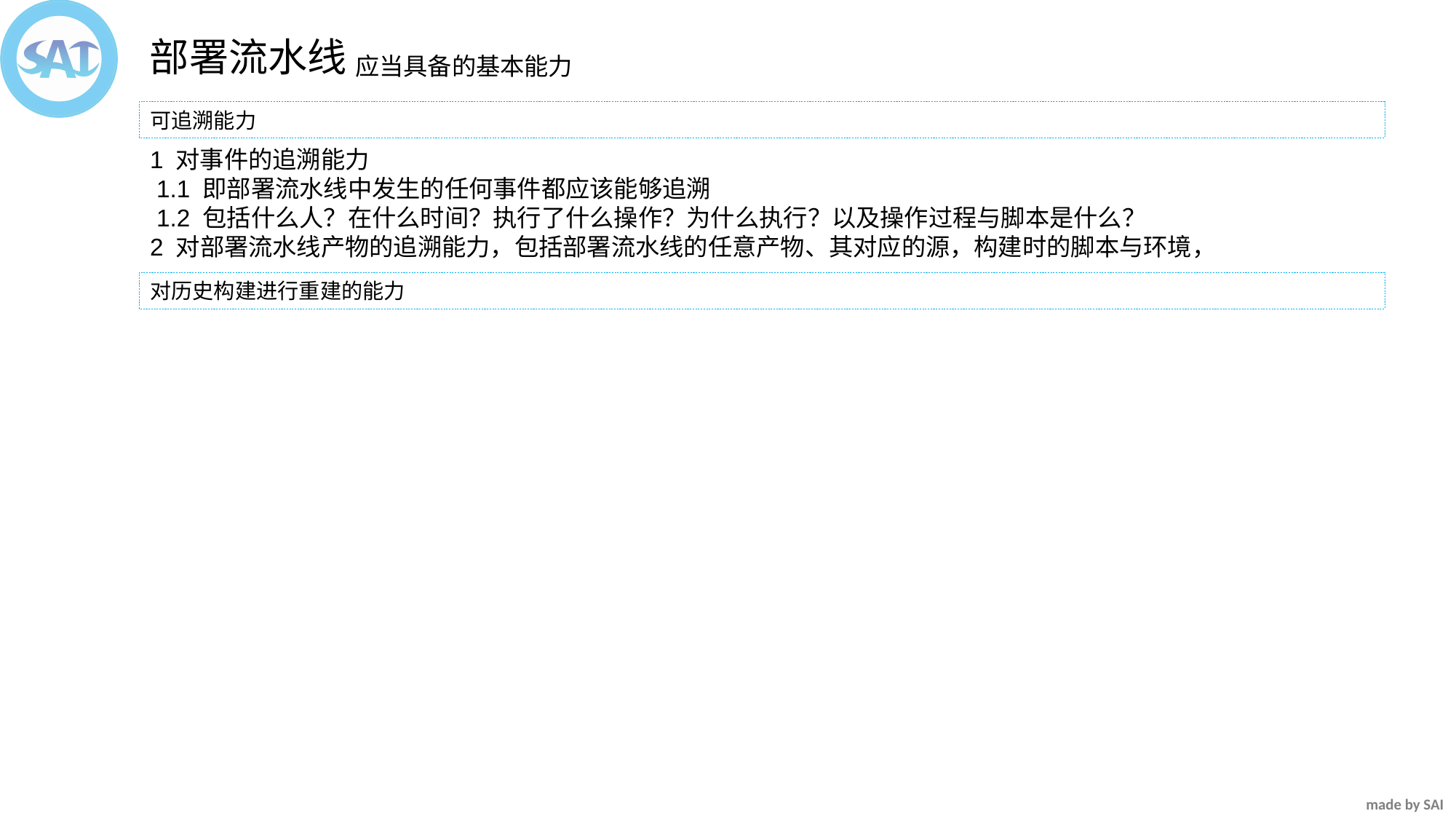

部署流水线
应当具备的基本能力
可追溯能力
1 对事件的追溯能力
 1.1 即部署流水线中发生的任何事件都应该能够追溯
 1.2 包括什么人？在什么时间？执行了什么操作？为什么执行？以及操作过程与脚本是什么？
2 对部署流水线产物的追溯能力，包括部署流水线的任意产物、其对应的源，构建时的脚本与环境，
对历史构建进行重建的能力